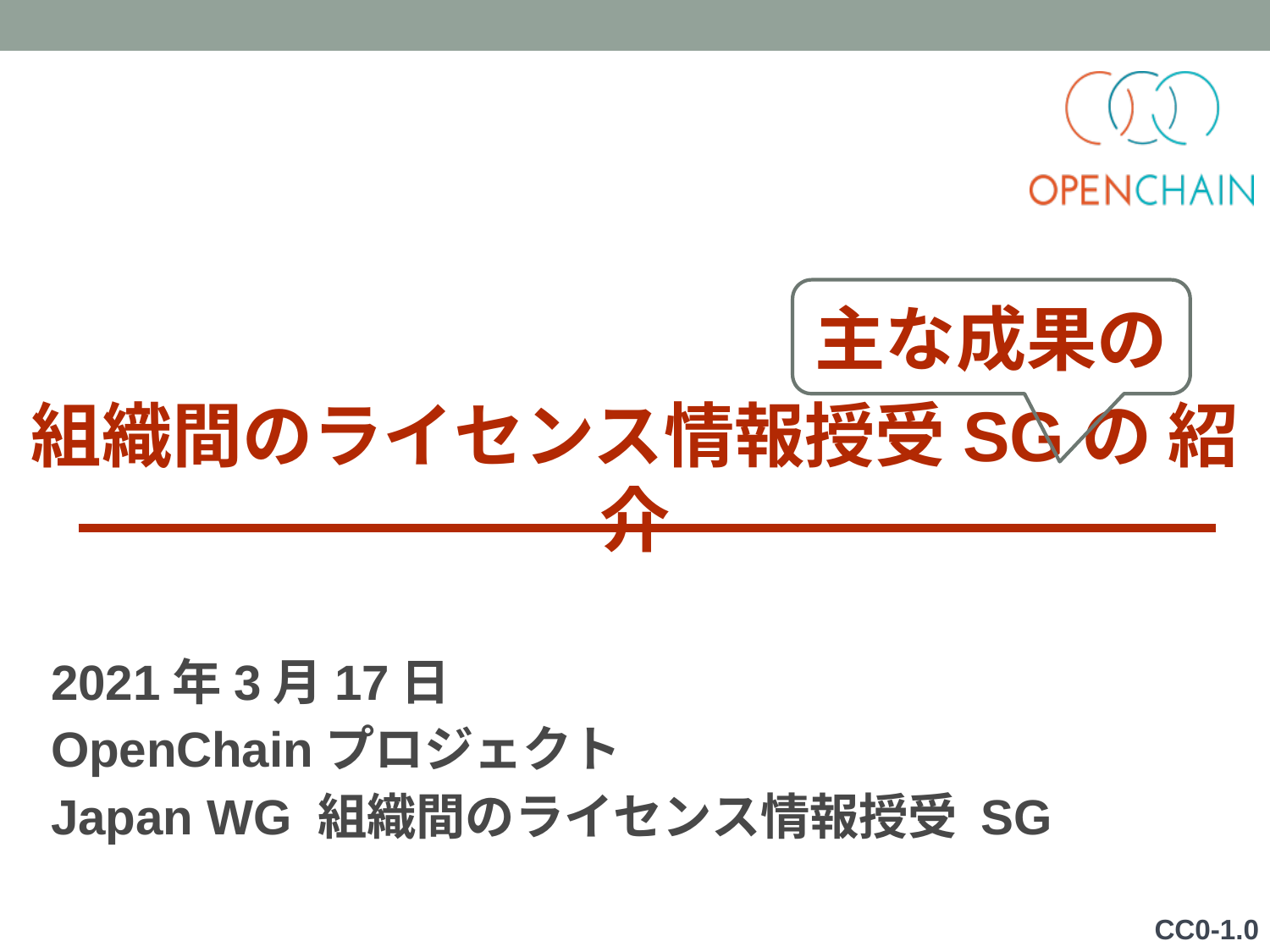

主な成果の
# 組織間のライセンス情報授受SGの 紹介
2021年3月17日
OpenChainプロジェクト
Japan WG 組織間のライセンス情報授受 SG